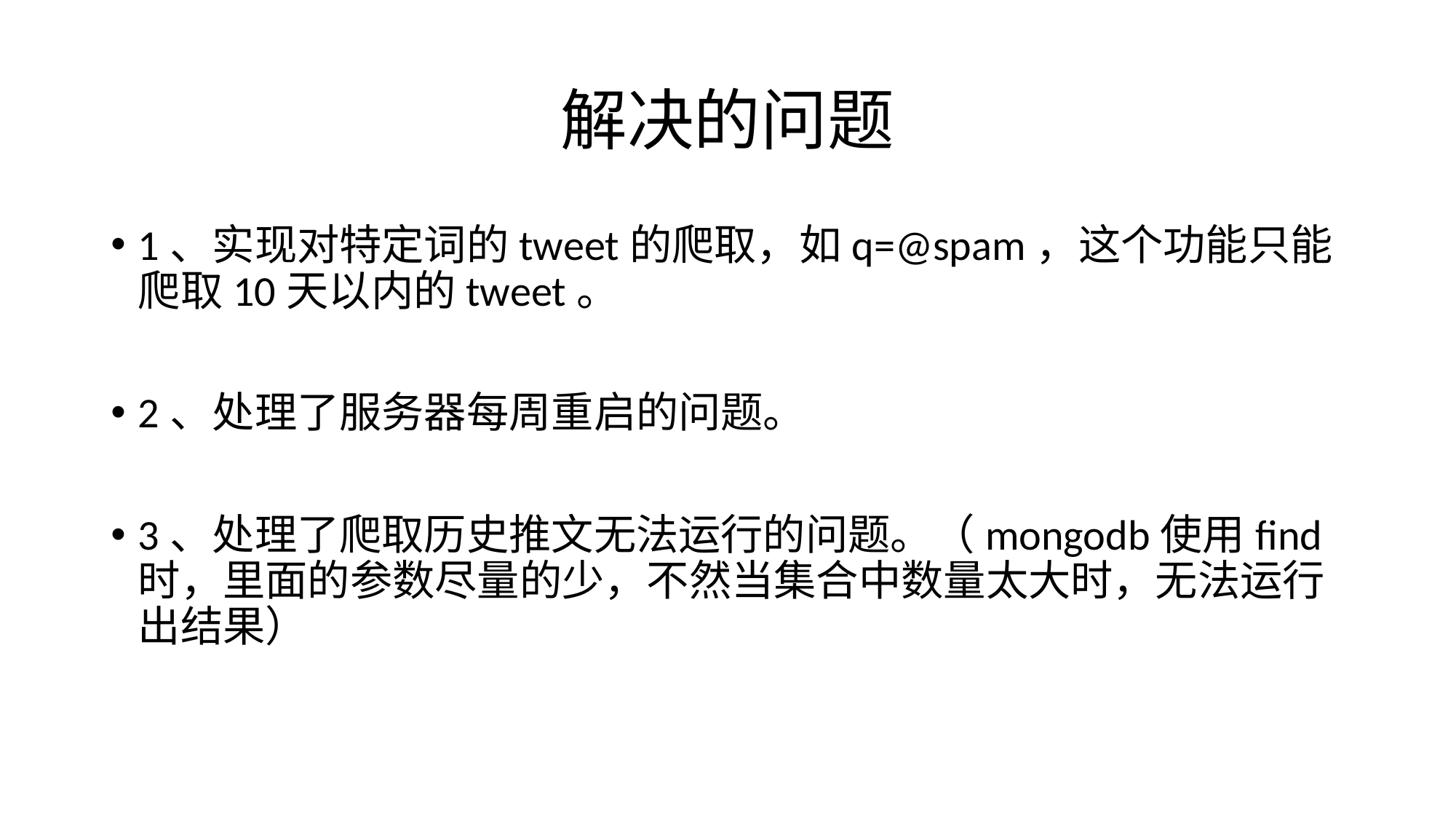

# 解决的问题
1、实现对特定词的tweet的爬取，如q=@spam，这个功能只能爬取10天以内的tweet。

2、处理了服务器每周重启的问题。

3、处理了爬取历史推文无法运行的问题。（mongodb使用find时，里面的参数尽量的少，不然当集合中数量太大时，无法运行出结果）